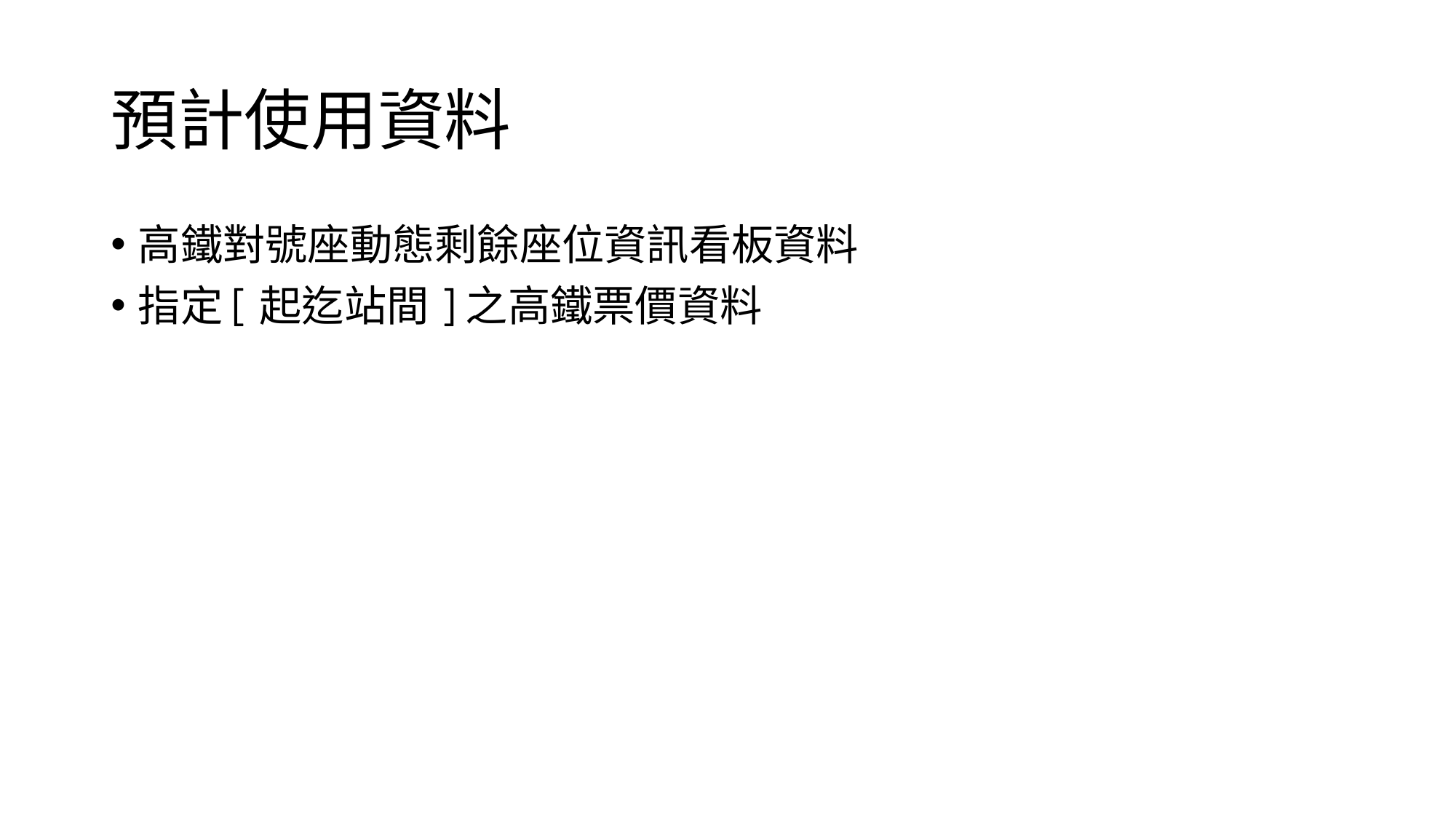

# 預計使用資料
高鐵對號座動態剩餘座位資訊看板資料
指定[起迄站間]之高鐵票價資料